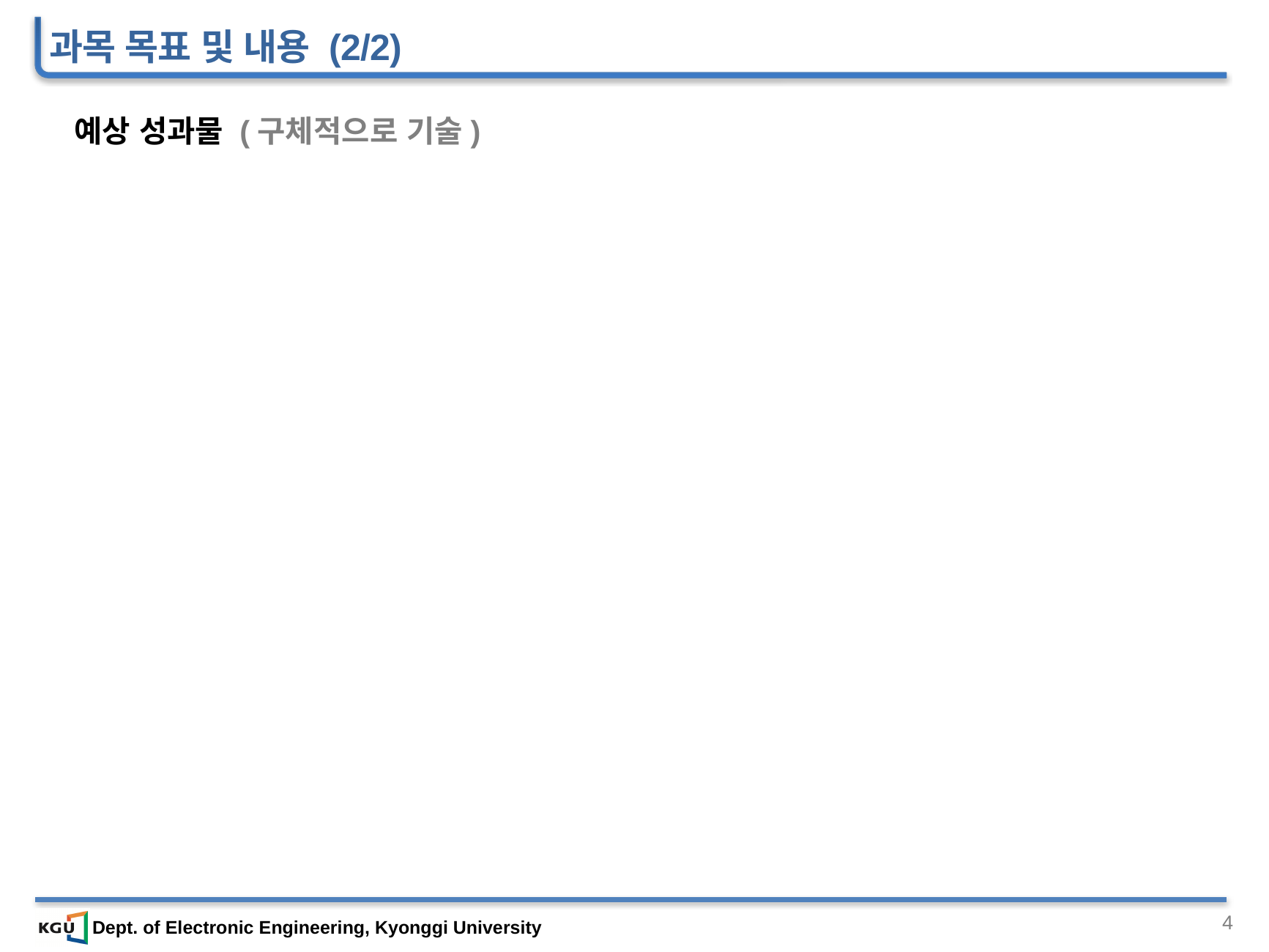

과목 목표 및 내용 (2/2)
  예상 성과물 (구체적으로 기술)